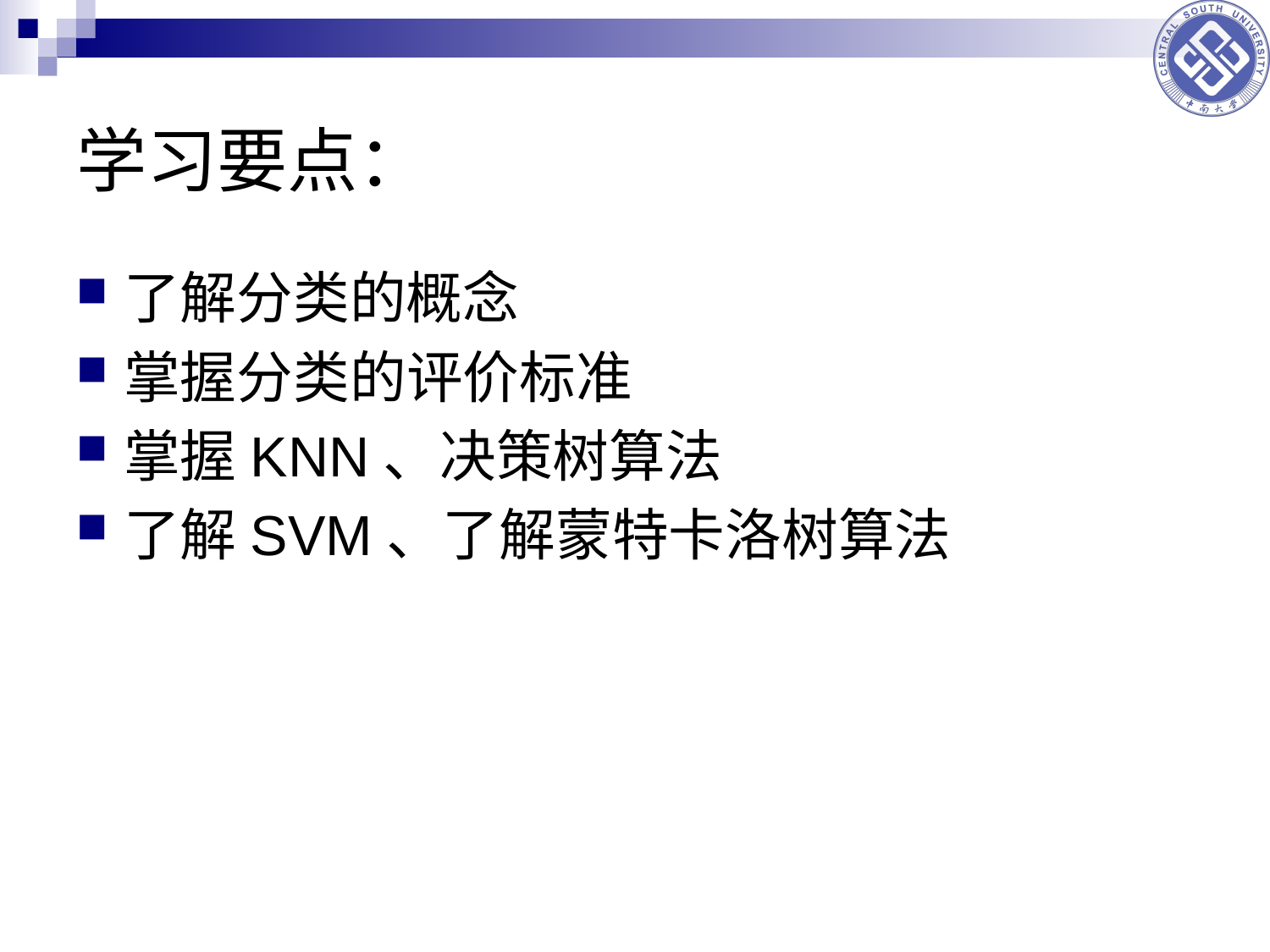

# 学习要点：
了解分类的概念
掌握分类的评价标准
掌握KNN、决策树算法
了解SVM、了解蒙特卡洛树算法